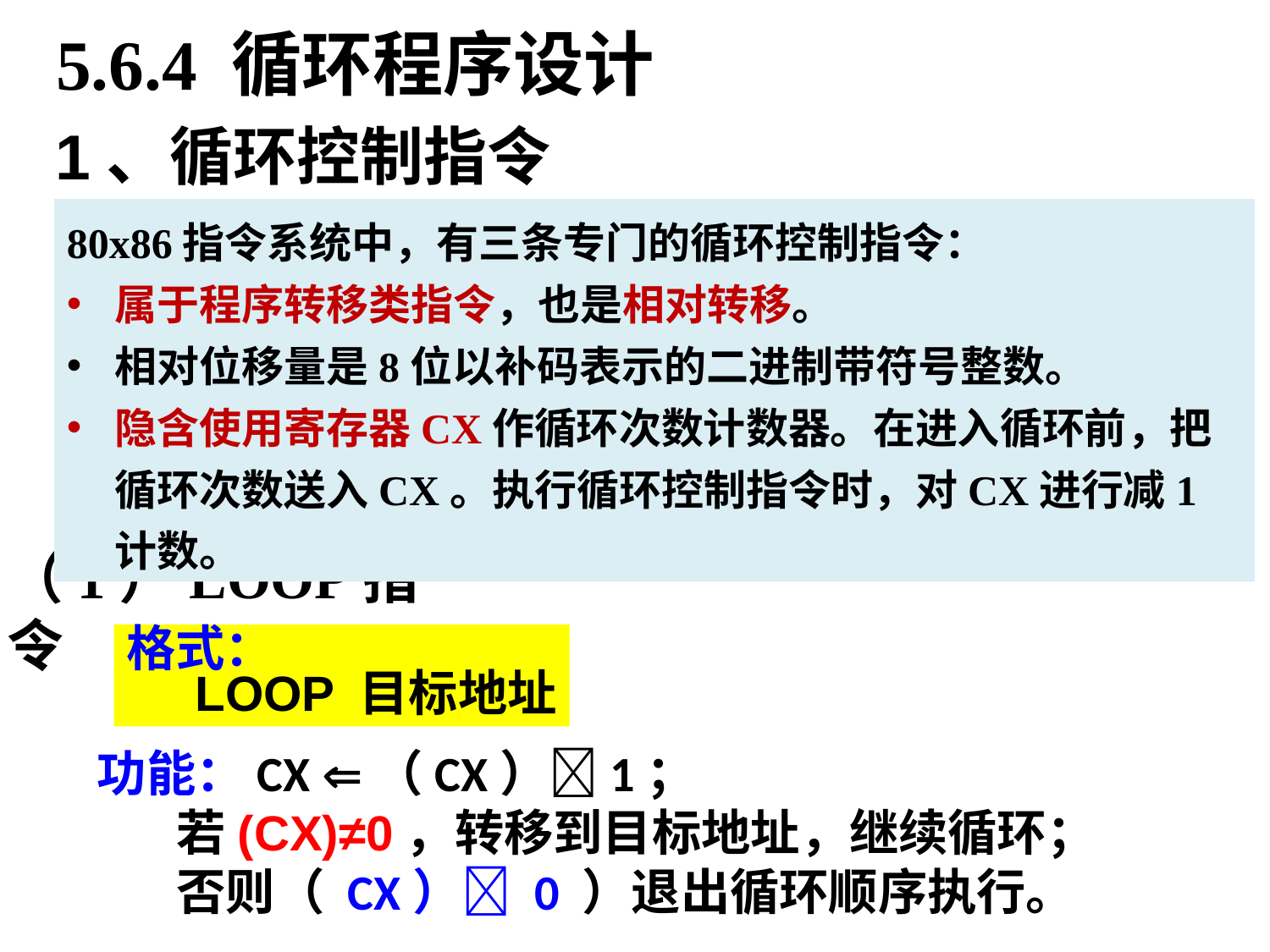

5.6.4 循环程序设计
1、循环控制指令
80x86指令系统中，有三条专门的循环控制指令：
属于程序转移类指令，也是相对转移。
相对位移量是8位以补码表示的二进制带符号整数。
隐含使用寄存器CX作循环次数计数器。在进入循环前，把循环次数送入CX。执行循环控制指令时，对CX进行减1计数。
（1）LOOP指令
格式：
     LOOP 目标地址
功能：CX ⇐（CX）−1；
      若(CX)≠0，转移到目标地址，继续循环；
      否则（ CX）= 0 ）退出循环顺序执行。